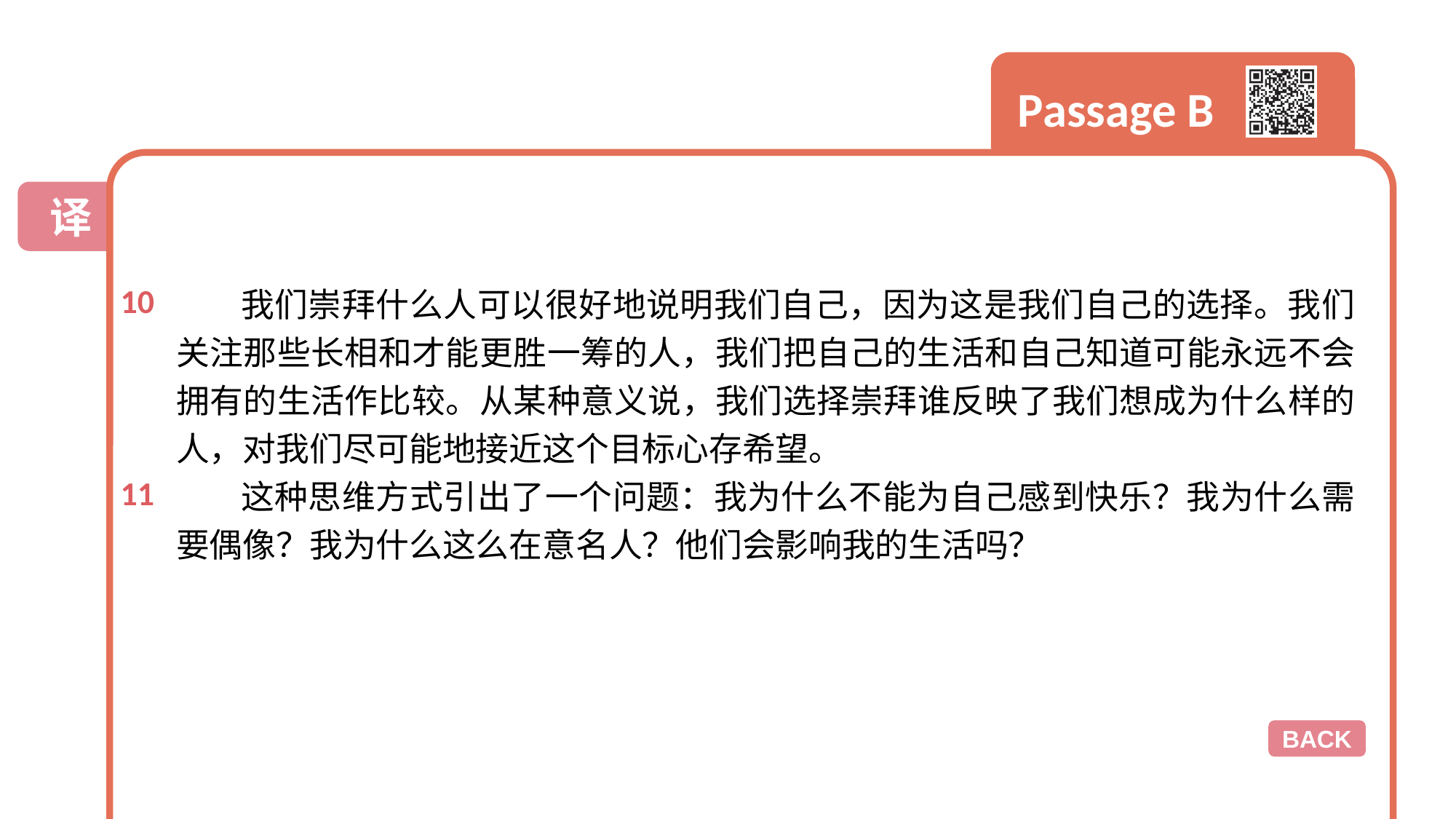

我们崇拜什么人可以很好地说明我们自己，因为这是我们自己的选择。我们关注那些长相和才能更胜一筹的人，我们把自己的生活和自己知道可能永远不会拥有的生活作比较。从某种意义说，我们选择崇拜谁反映了我们想成为什么样的人，对我们尽可能地接近这个目标心存希望。
这种思维方式引出了一个问题：我为什么不能为自己感到快乐？我为什么需要偶像？我为什么这么在意名人？他们会影响我的生活吗？

10

11

BACK